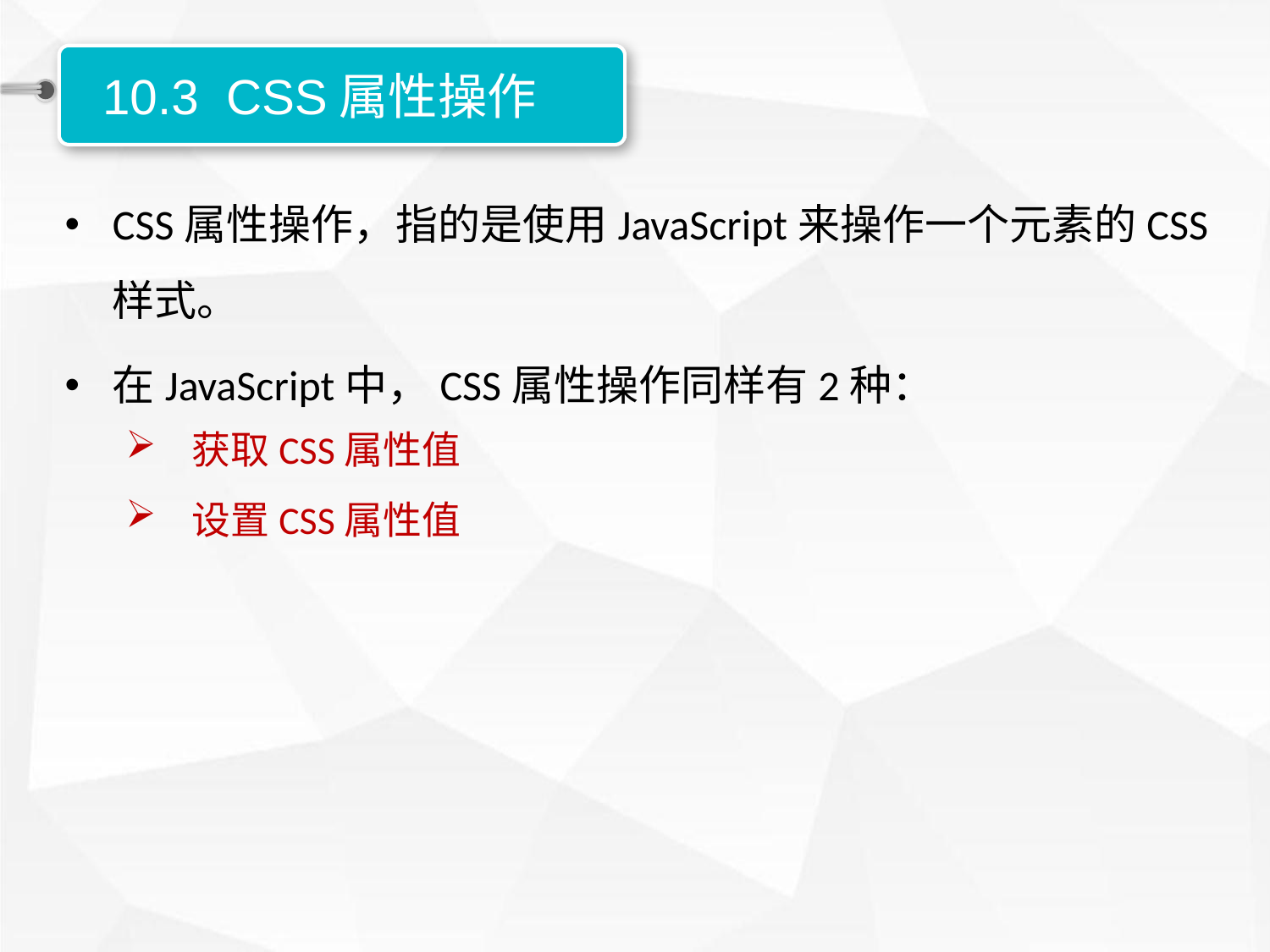

10.3  CSS属性操作

CSS属性操作，指的是使用JavaScript来操作一个元素的CSS样式。
在JavaScript中，CSS属性操作同样有2种：

  获取CSS属性值
  设置CSS属性值